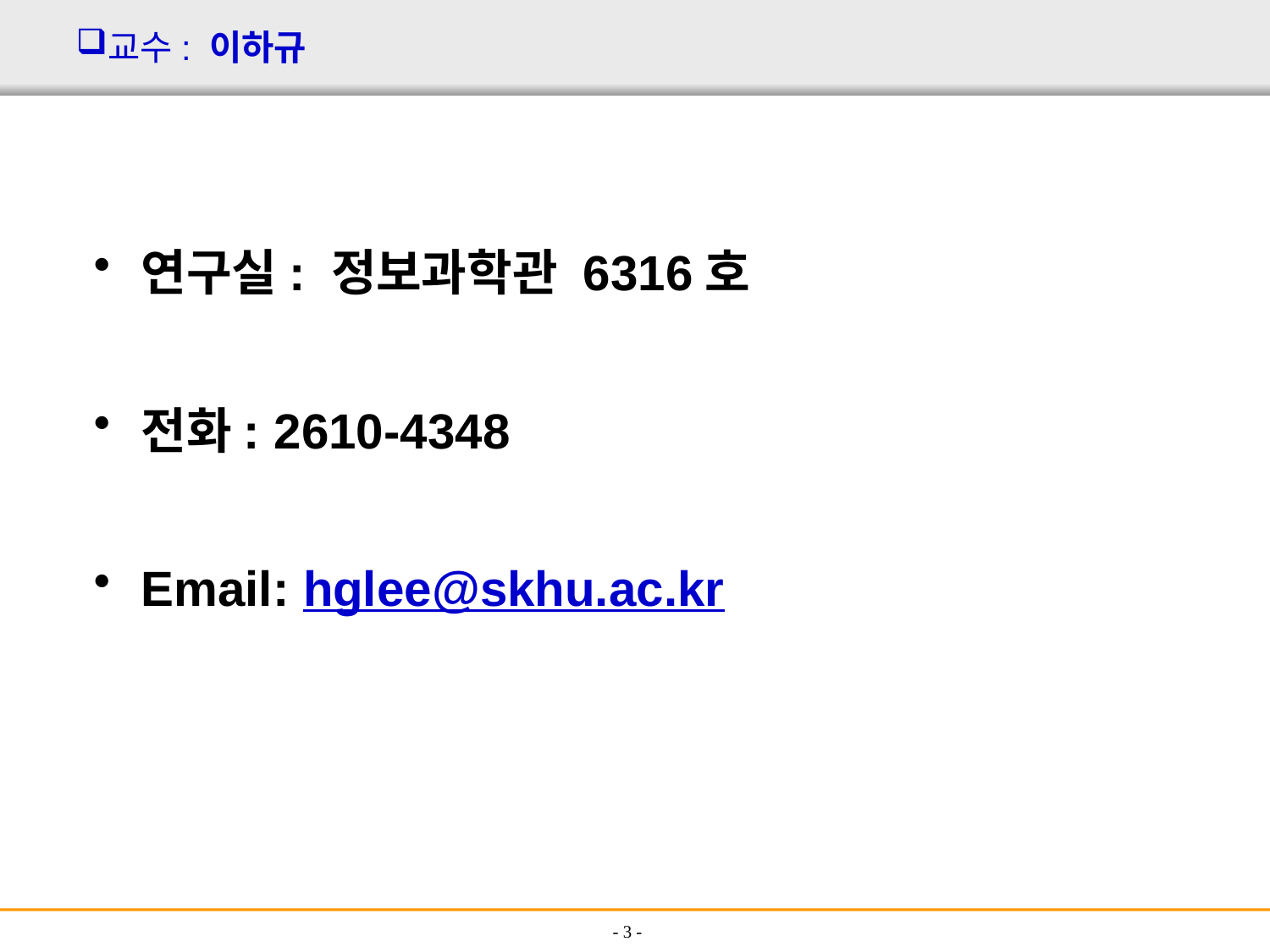

교수: 이하규
연구실: 정보과학관 6316호
전화: 2610-4348
Email: hglee@skhu.ac.kr